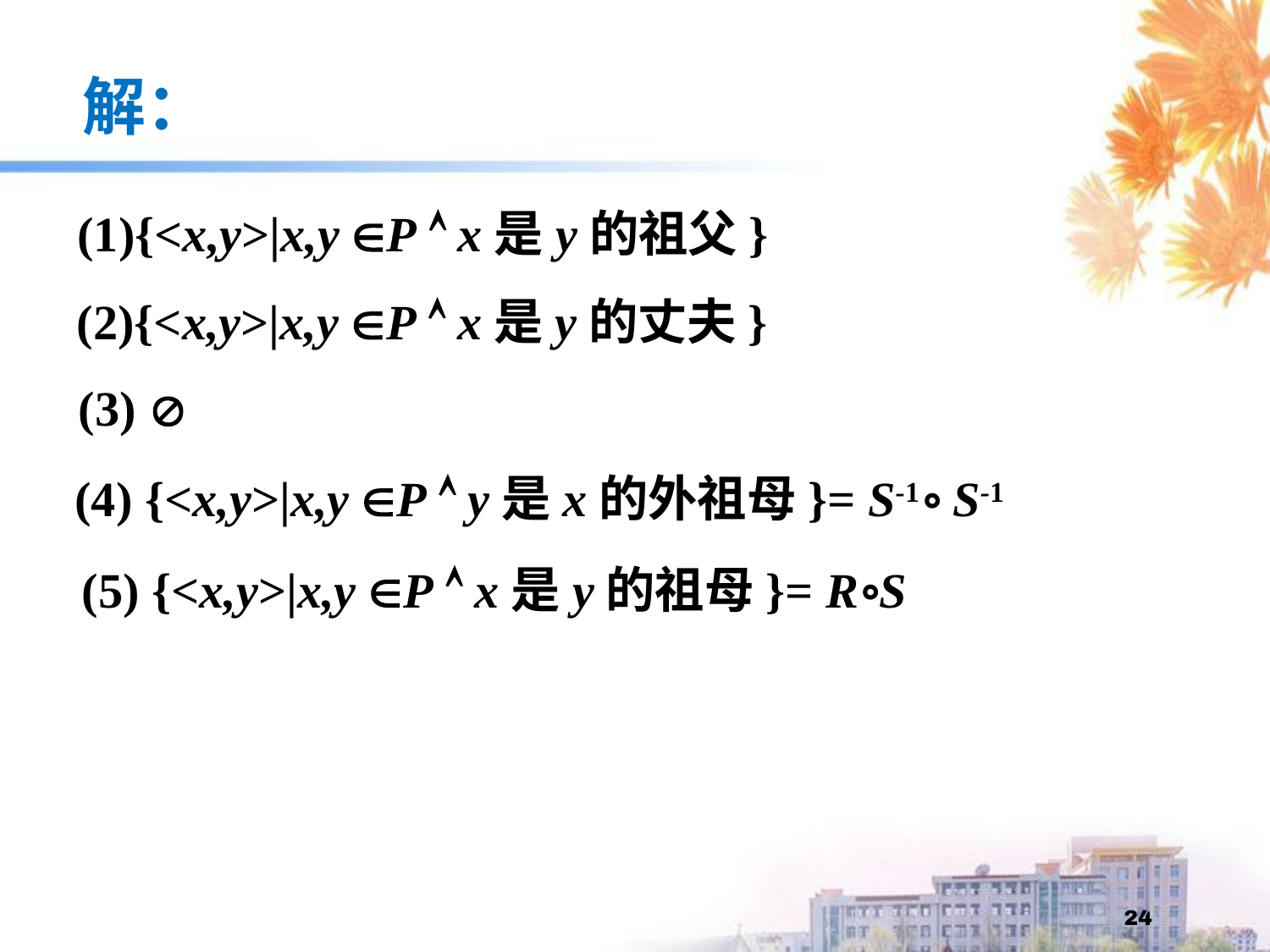

解：
(1){<x,y>|x,y ∈P ∧ x是y的祖父}
(2){<x,y>|x,y ∈P ∧ x是y的丈夫}
(3) ∅
(4) {<x,y>|x,y ∈P ∧ y是x的外祖母}= S-1∘ S-1
(5) {<x,y>|x,y ∈P ∧ x是y的祖母}= R∘S
24